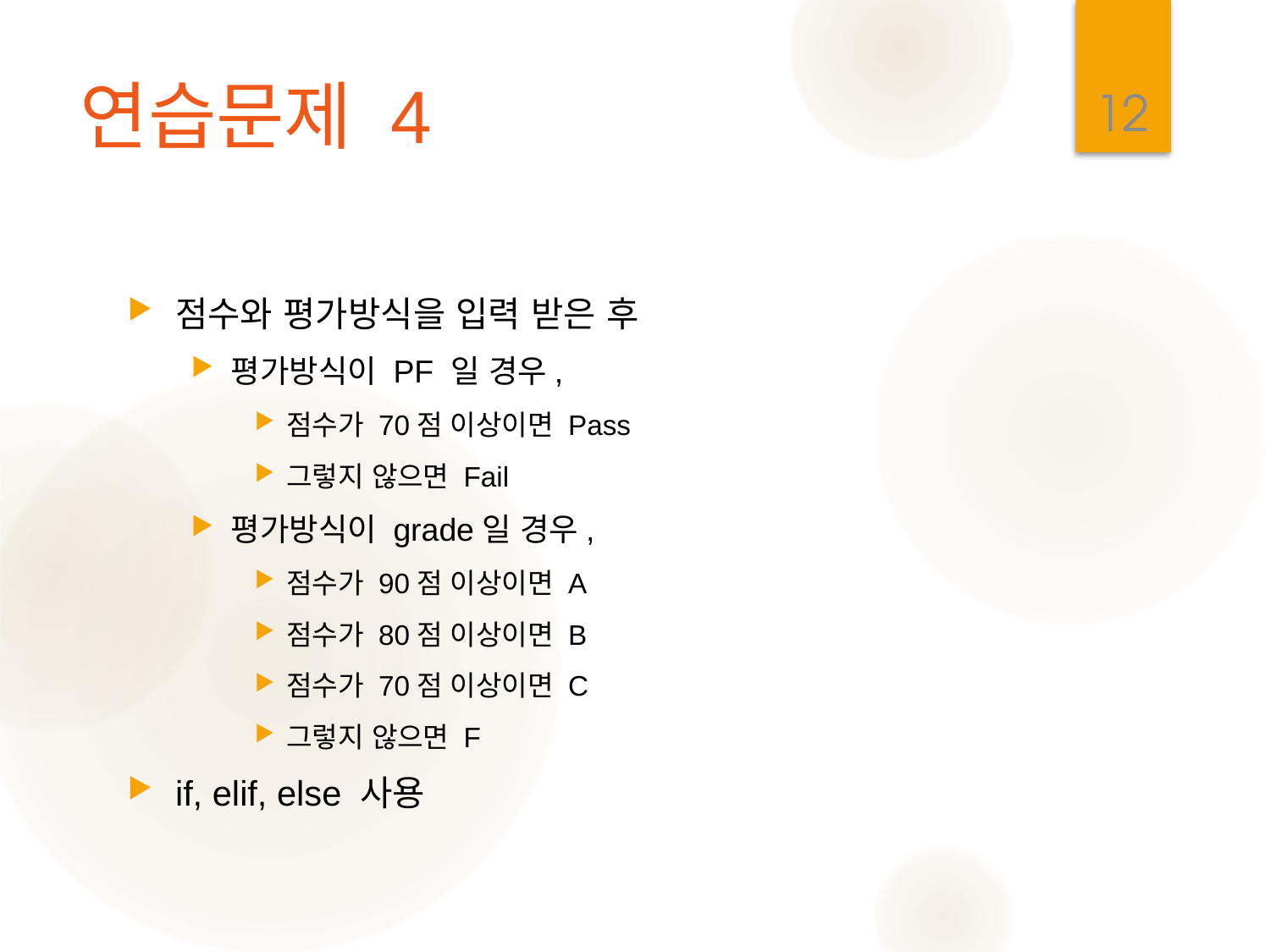

12
# 연습문제 4
점수와 평가방식을 입력 받은 후
평가방식이 PF 일 경우,
점수가 70점 이상이면 Pass
그렇지 않으면 Fail
평가방식이 grade일 경우,
점수가 90점 이상이면 A
점수가 80점 이상이면 B
점수가 70점 이상이면 C
그렇지 않으면 F
if, elif, else 사용